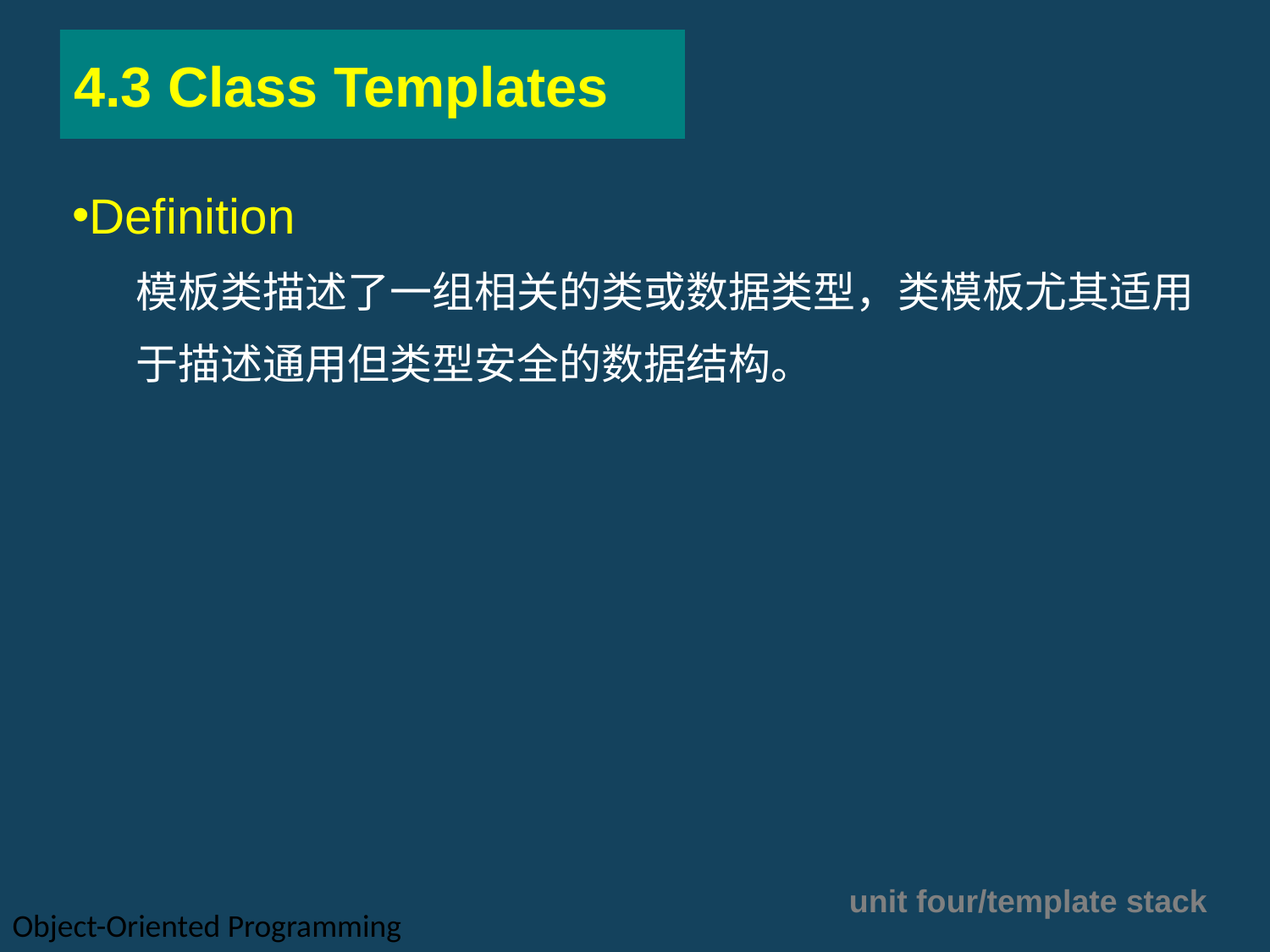

# 4.3 Class Templates
Definition
模板类描述了一组相关的类或数据类型，类模板尤其适用
于描述通用但类型安全的数据结构。
unit four/template stack
Object-Oriented Programming